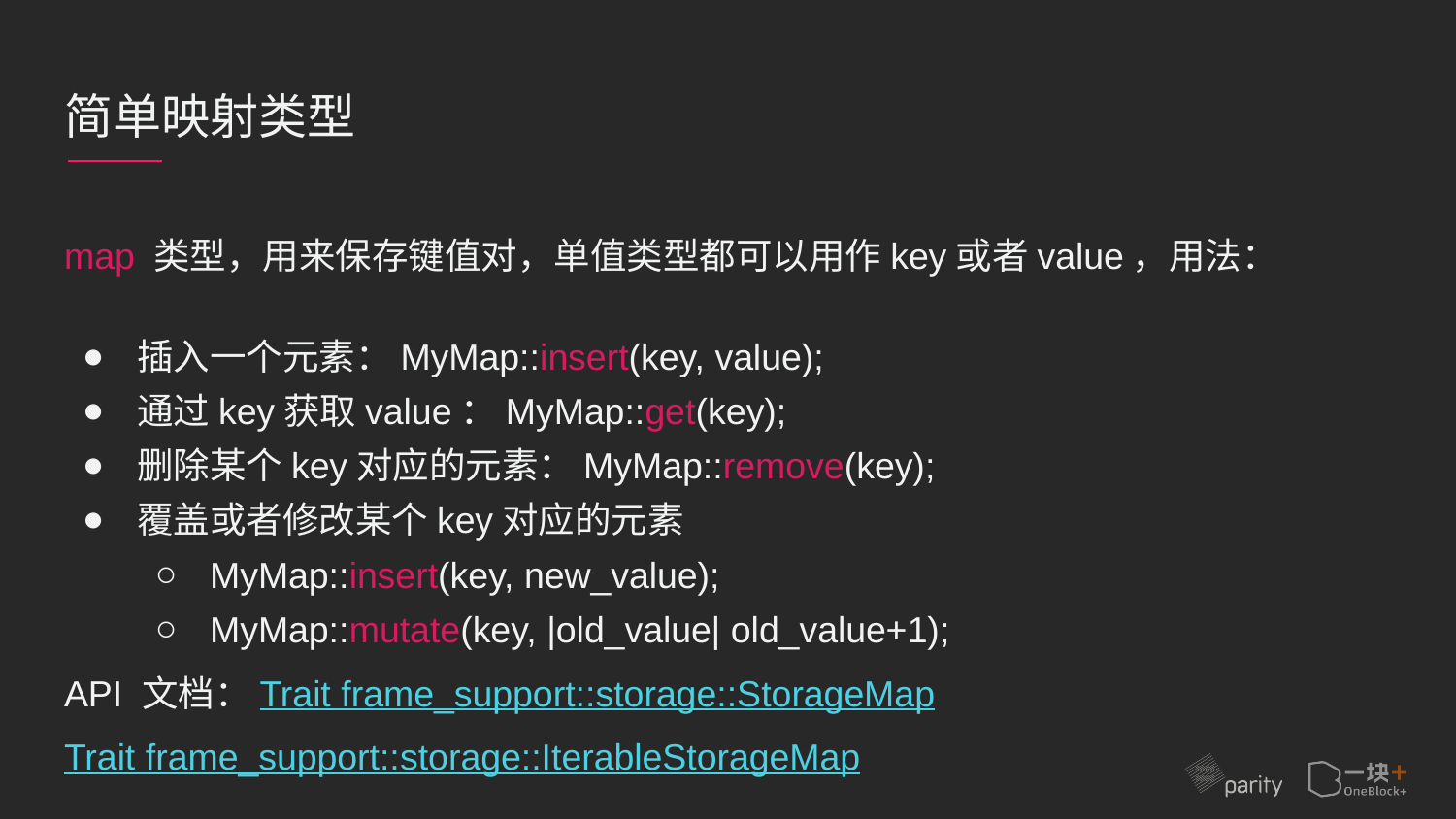

# 简单映射类型
map 类型，用来保存键值对，单值类型都可以用作key或者value，用法：

插入一个元素：MyMap::insert(key, value);
通过key获取value：MyMap::get(key);
删除某个key对应的元素：MyMap::remove(key);
覆盖或者修改某个key对应的元素
MyMap::insert(key, new_value);
MyMap::mutate(key, |old_value| old_value+1);
API 文档：Trait frame_support::storage::StorageMap
Trait frame_support::storage::IterableStorageMap